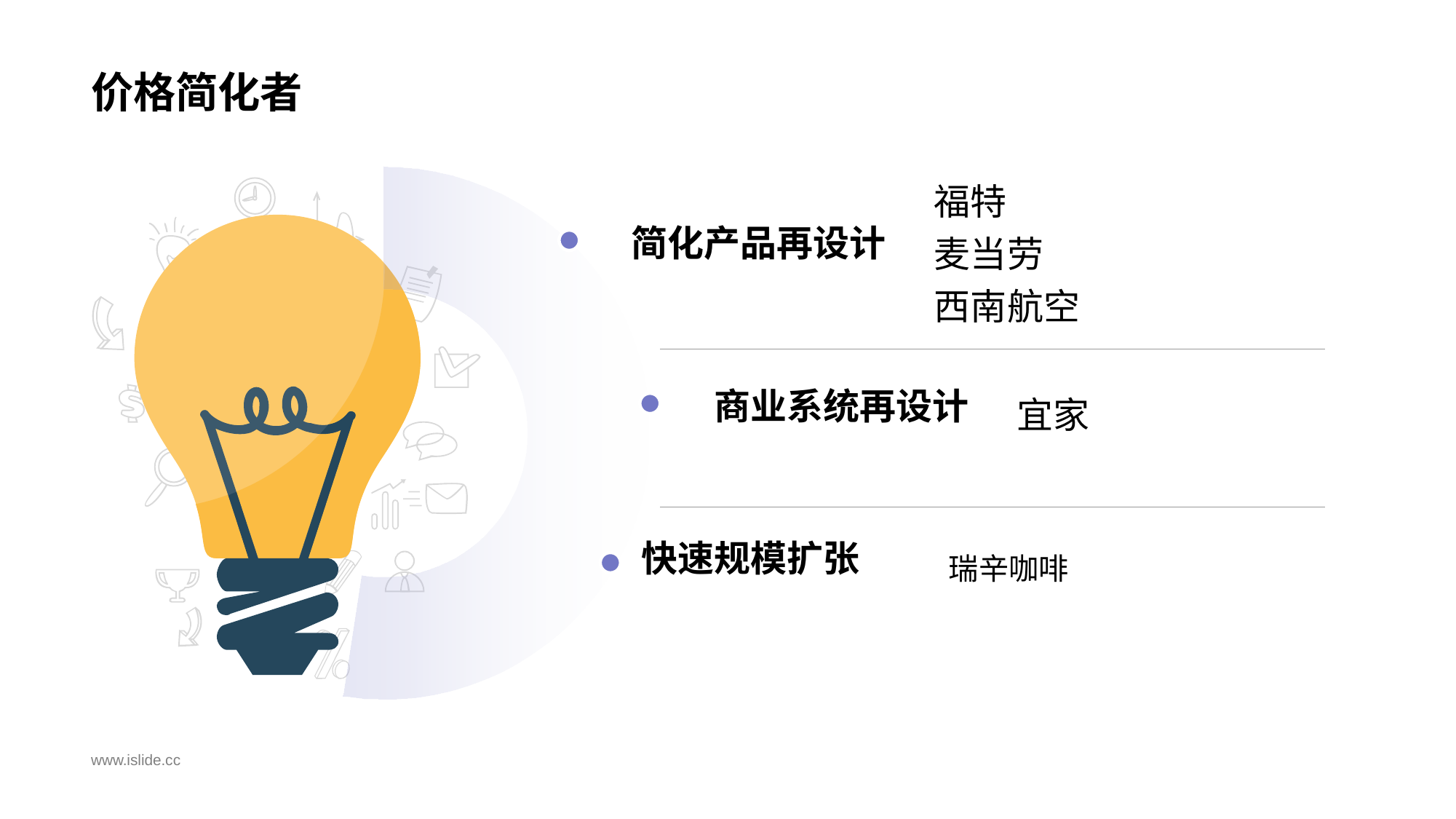

# 价格简化者
福特
麦当劳
西南航空
简化产品再设计
宜家
商业系统再设计
快速规模扩张
瑞辛咖啡

www.islide.cc
9